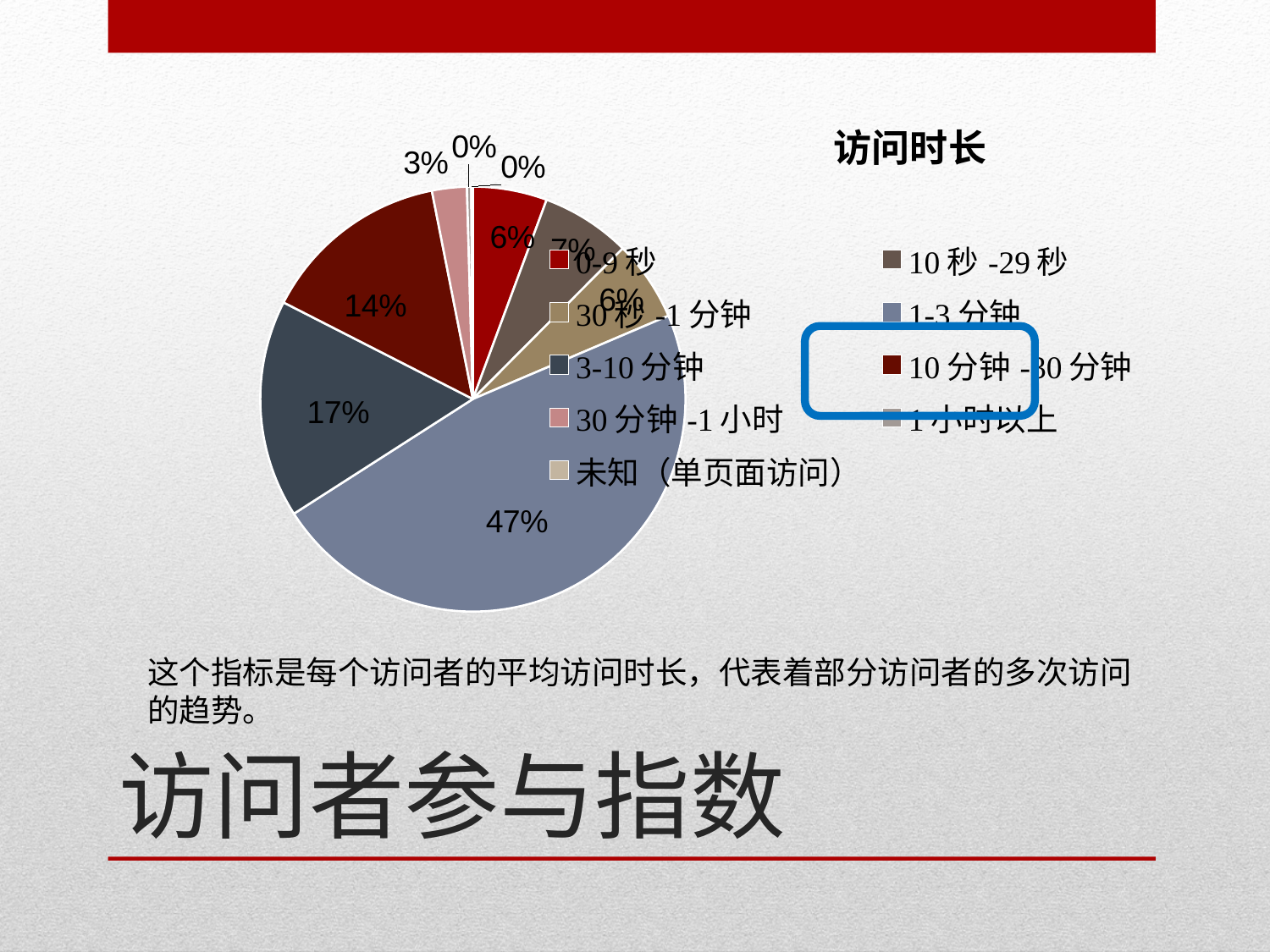

### Chart: 访问时长

| Category | 访问比例 |
|---|---|
| 0-9秒 | 364.0 |
| 10秒-29秒 | 440.0 |
| 30秒-1分钟 | 396.0 |
| 1-3分钟 | 3057.0 |
| 3-10分钟 | 1071.0 |
| 10分钟-30分钟 | 929.0 |
| 30分钟-1小时 | 171.0 |
| 1小时以上 | 21.0 |
| 未知（单页面访问） | 8.0 |
# 访问者参与指数
这个指标是每个访问者的平均访问时长，代表着部分访问者的多次访问的趋势。